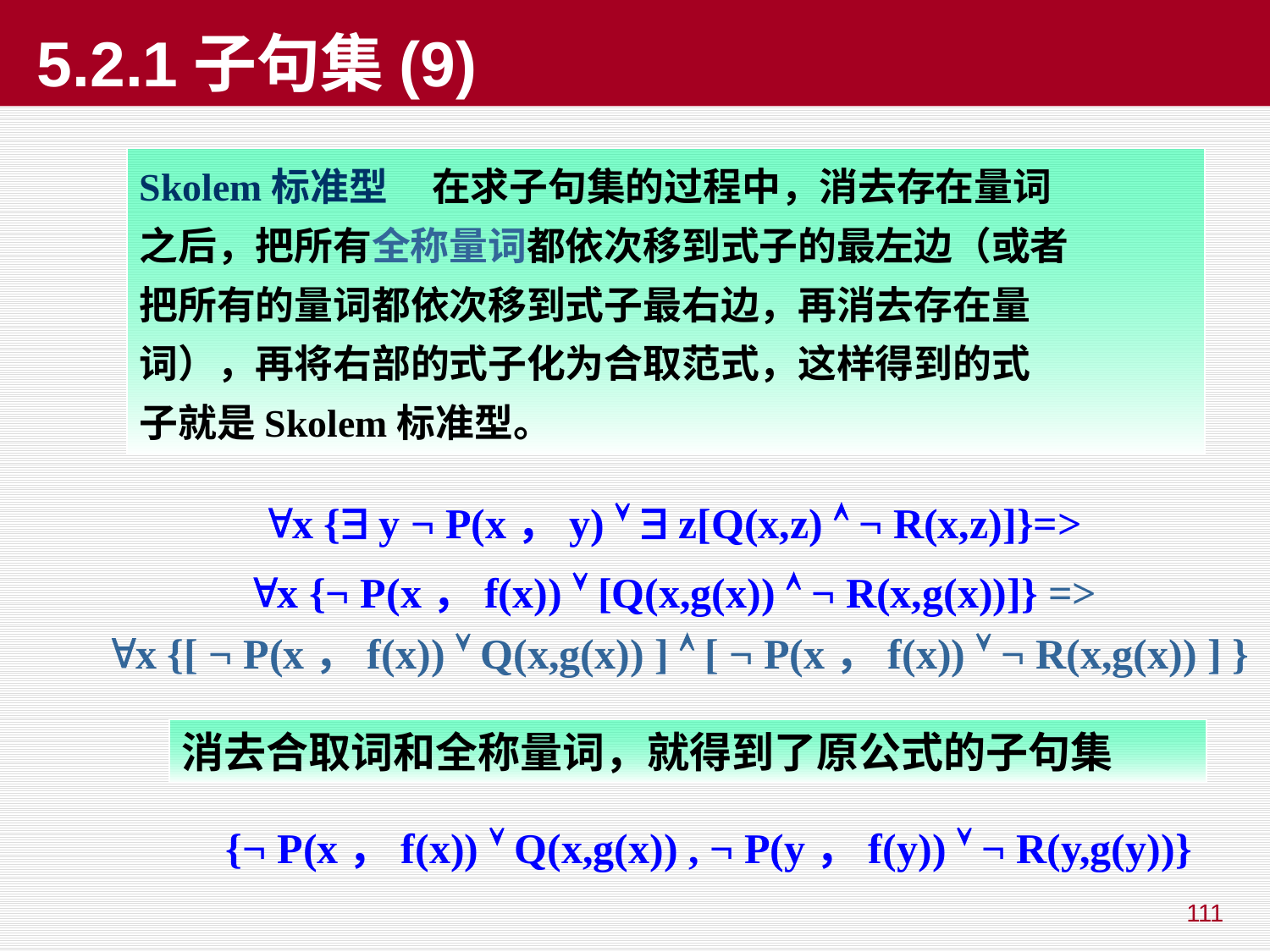

# 5.2.1子句集(9)
Skolem标准型     在求子句集的过程中，消去存在量词
之后，把所有全称量词都依次移到式子的最左边（或者
把所有的量词都依次移到式子最右边，再消去存在量
词），再将右部的式子化为合取范式，这样得到的式
子就是Skolem标准型。
∀x {∃ y ¬ P(x，y) ∨ ∃ z[Q(x,z) ∧ ¬ R(x,z)]}=>
∀x {¬ P(x，f(x)) ∨ [Q(x,g(x)) ∧ ¬ R(x,g(x))]} =>
∀x {[ ¬ P(x，f(x)) ∨ Q(x,g(x)) ] ∧ [ ¬ P(x，f(x)) ∨ ¬ R(x,g(x)) ] }
消去合取词和全称量词，就得到了原公式的子句集
{¬ P(x，f(x)) ∨ Q(x,g(x)) , ¬ P(y，f(y)) ∨ ¬ R(y,g(y))}
111